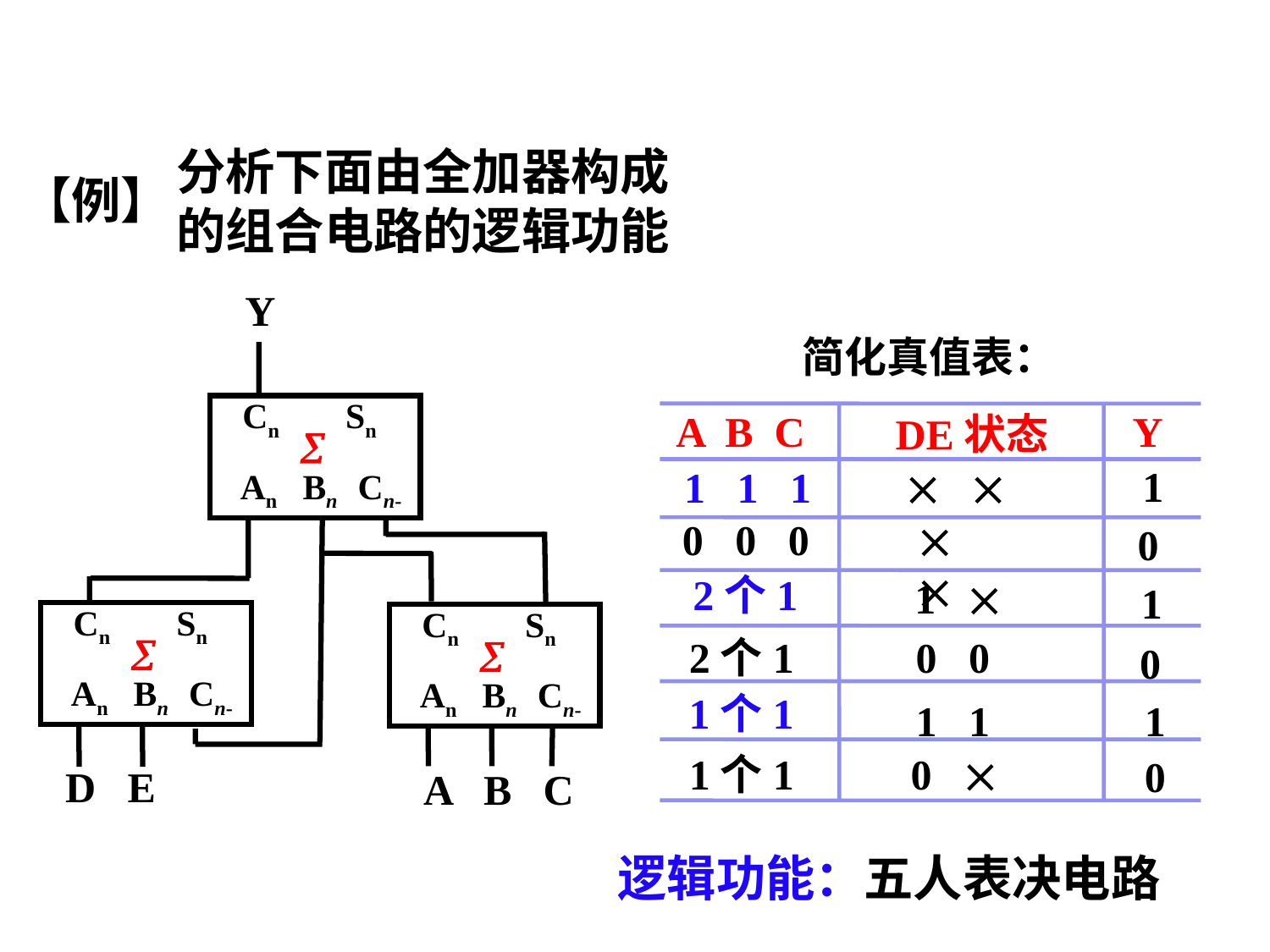

分析下面由全加器构成的组合电路的逻辑功能
【例】
Y

Cn             Sn

∑
An     Bn    Cn-

Cn             Sn

∑
An     Bn    Cn-
Cn             Sn

∑
An     Bn    Cn-

D   E
A   B   C
简化真值表：
A  B  C
Y
DE状态

×   ×
1
1   1   1
×   ×
0   0   0
0
2个1
1   ×
1
2个1
0   0
0
1个1
1   1
1
1个1
0   ×
0
逻辑功能：五人表决电路